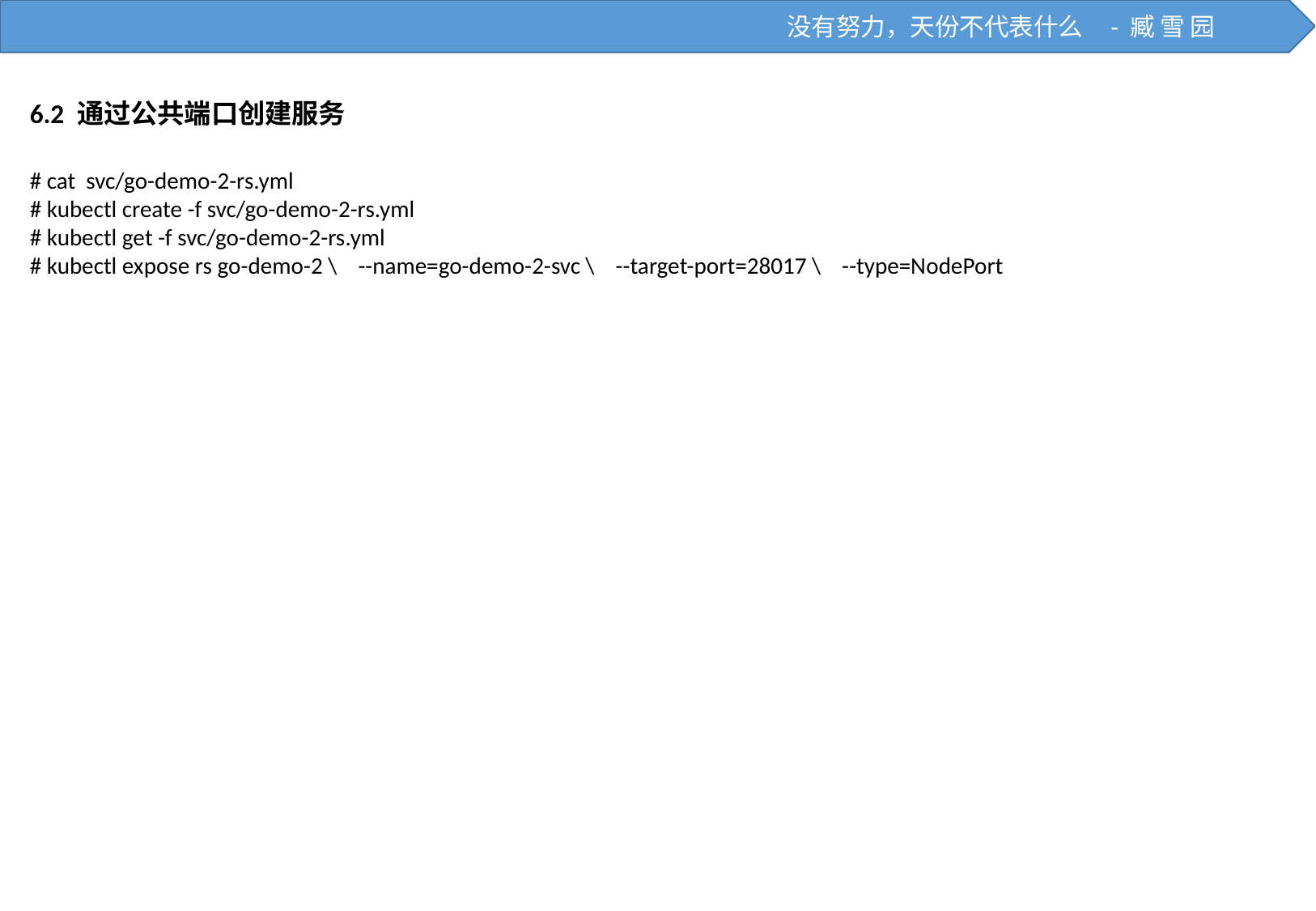

没有努力，天份不代表什么    - 臧 雪 园
6.2 通过公共端口创建服务

# cat  svc/go-demo-2-rs.yml
# kubectl create -f svc/go-demo-2-rs.yml
# kubectl get -f svc/go-demo-2-rs.yml
# kubectl expose rs go-demo-2 \    --name=go-demo-2-svc \    --target-port=28017 \    --type=NodePort